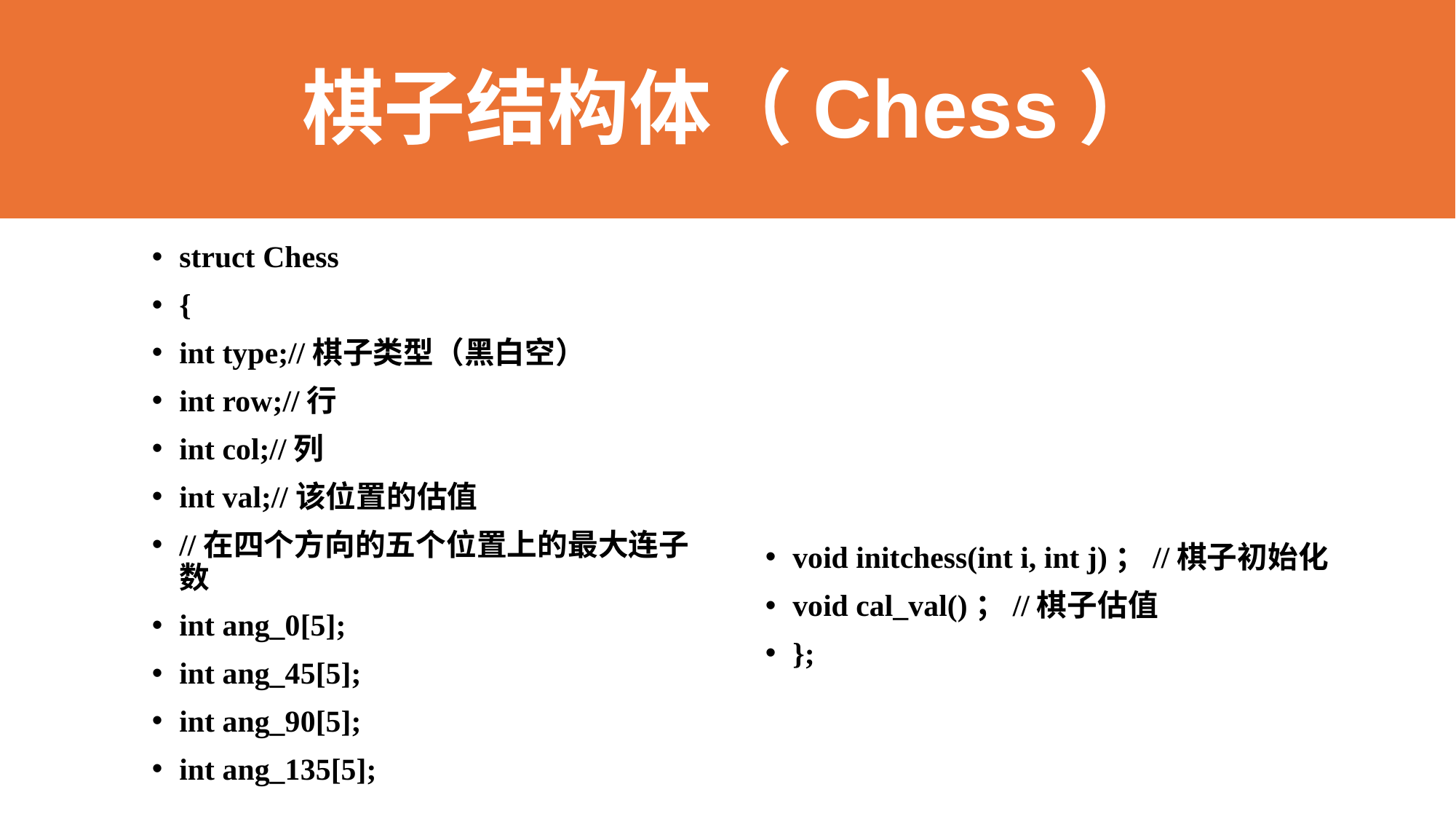

棋子结构体（Chess）
#
struct Chess
{
int type;//棋子类型（黑白空）
int row;//行
int col;//列
int val;//该位置的估值
//在四个方向的五个位置上的最大连子数
int ang_0[5];
int ang_45[5];
int ang_90[5];
int ang_135[5];
void initchess(int i, int j)；//棋子初始化
void cal_val()；//棋子估值
};